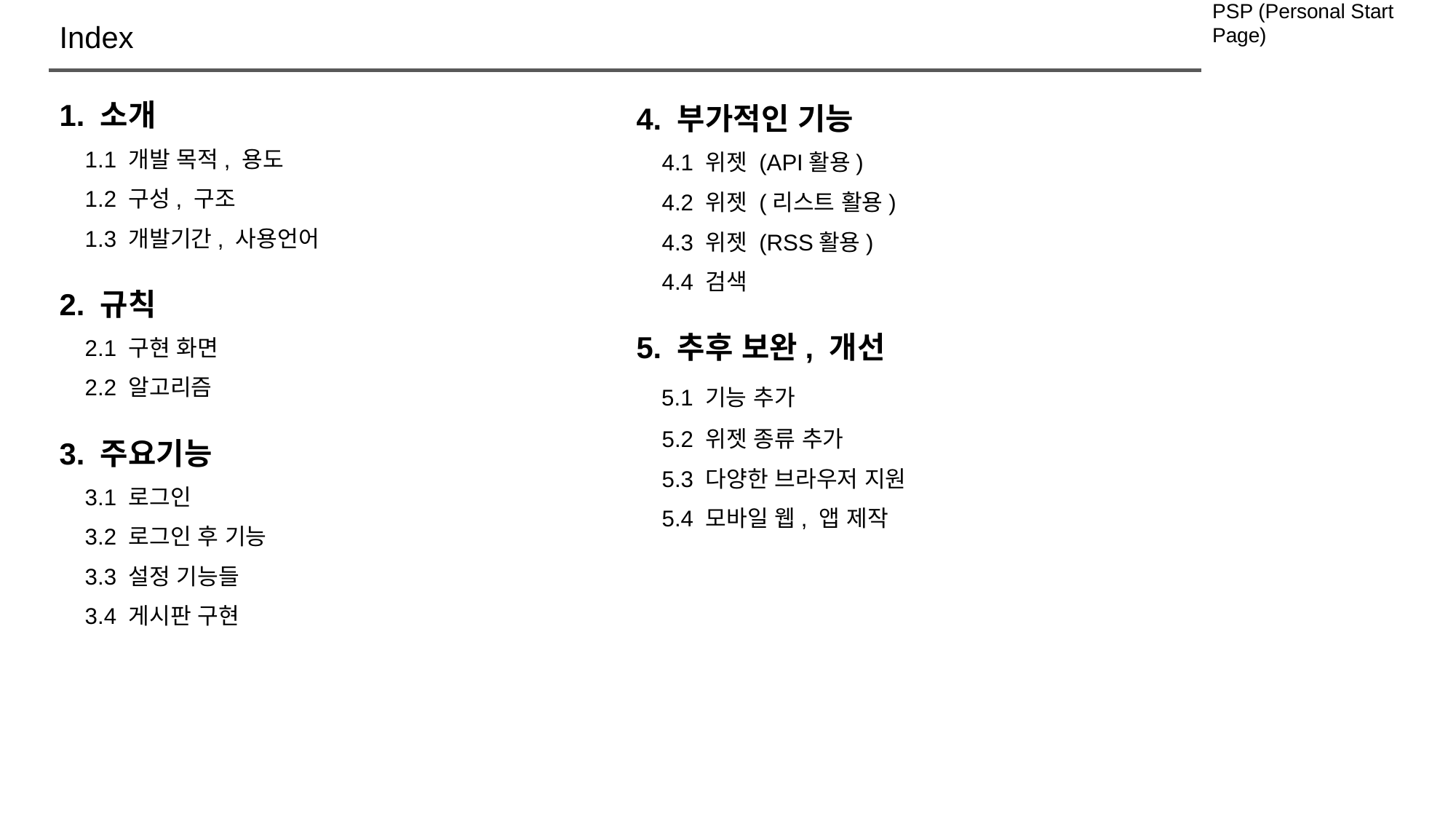

# Index
1. 소개
    1.1 개발 목적, 용도
    1.2 구성, 구조
    1.3 개발기간, 사용언어
2. 규칙
    2.1 구현 화면
    2.2 알고리즘
3. 주요기능
    3.1 로그인
    3.2 로그인 후 기능
    3.3 설정 기능들
    3.4 게시판 구현
4. 부가적인 기능
    4.1 위젯 (API활용)
    4.2 위젯 (리스트 활용)
    4.3 위젯 (RSS활용)
    4.4 검색
5. 추후 보완, 개선
   5.1 기능 추가
    5.2 위젯 종류 추가
    5.3 다양한 브라우저 지원
    5.4 모바일 웹, 앱 제작